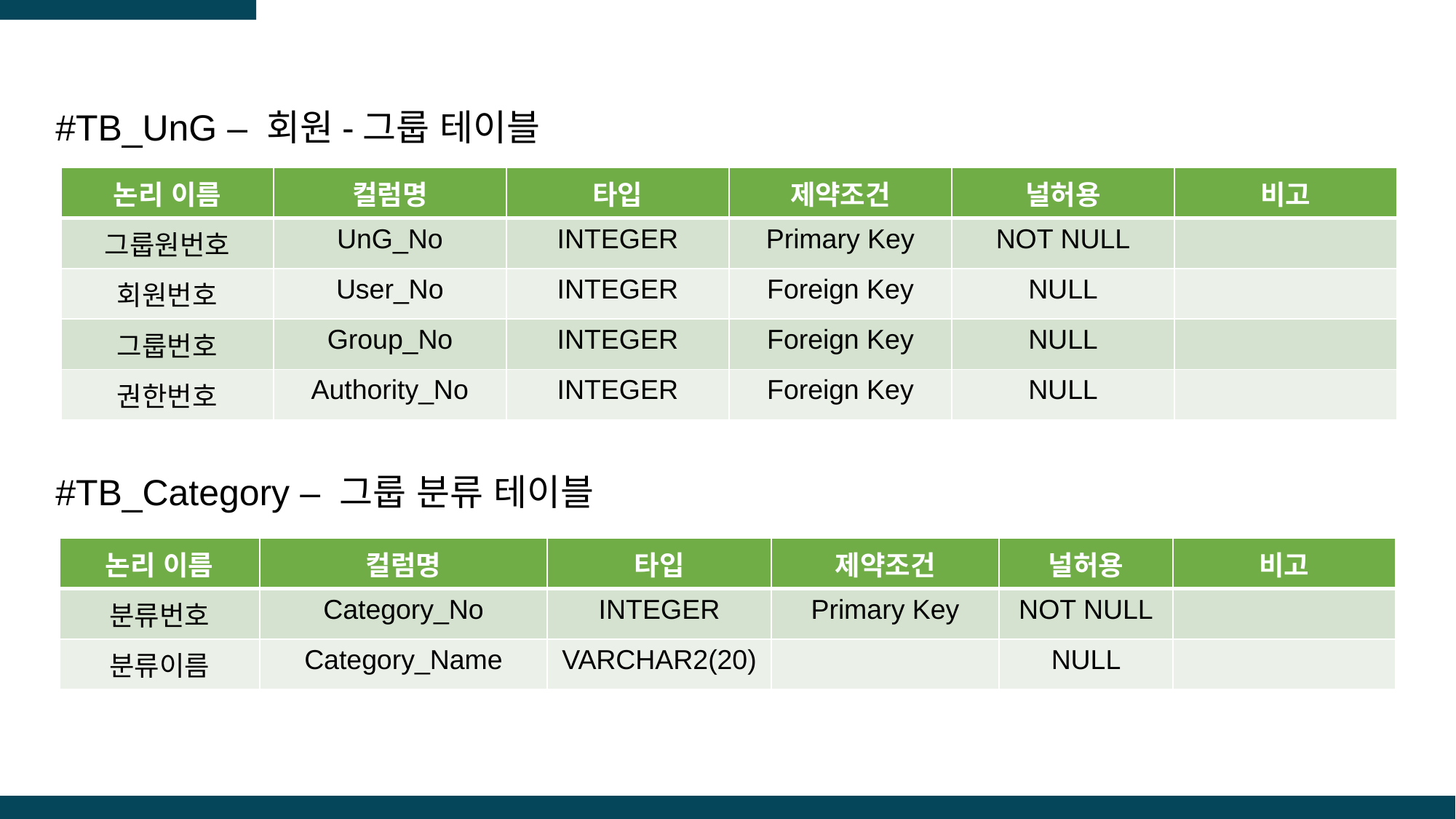

#TB_UnG – 회원-그룹 테이블
| 논리 이름 | 컬럼명 | 타입 | 제약조건 | 널허용 | 비고 |
| --- | --- | --- | --- | --- | --- |
| 그룹원번호 | UnG\_No | INTEGER | Primary Key | NOT NULL |  |
| 회원번호 | User\_No | INTEGER | Foreign Key | NULL |  |
| 그룹번호 | Group\_No | INTEGER | Foreign Key | NULL |  |
| 권한번호 | Authority\_No | INTEGER | Foreign Key | NULL |  |
#TB_Category – 그룹 분류 테이블
| 논리 이름 | 컬럼명 | 타입 | 제약조건 | 널허용 | 비고 |
| --- | --- | --- | --- | --- | --- |
| 분류번호 | Category\_No | INTEGER | Primary Key | NOT NULL |  |
| 분류이름 | Category\_Name | VARCHAR2(20) |  | NULL |  |